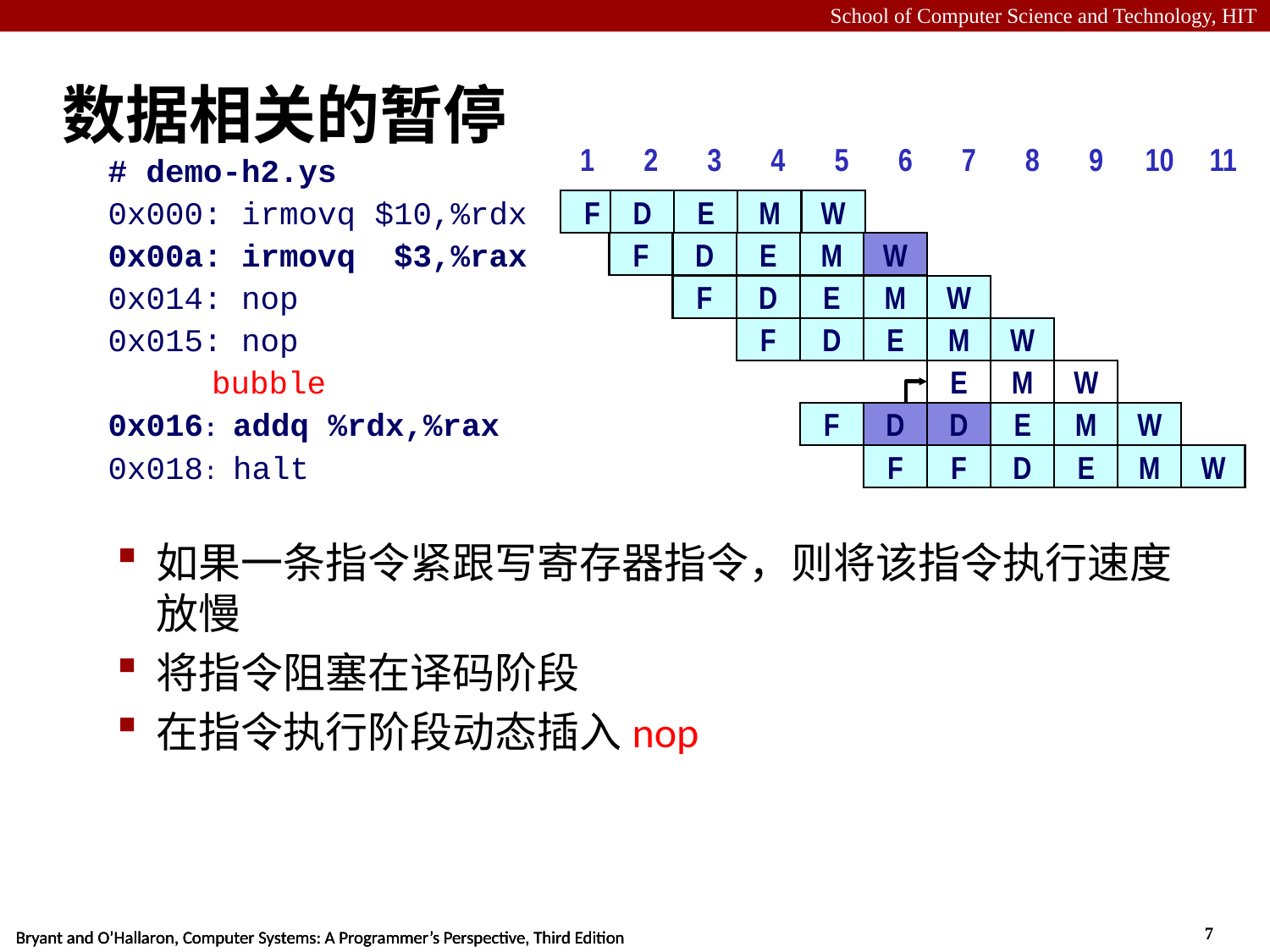

# 数据相关的暂停
1
2
3
4
5
6
7
8
9
10
11
# demo-h2.ys
0x000: irmovq $10,%rdx
F
D
E
M
W
0x00a: irmovq  $3,%rax
F
D
E
M
W
0x014: nop
F
D
E
M
W
0x015: nop
F
D
E
M
W
       bubble
E
M
W
F

D
D
E
M
W
F
F
D
E
M
W
0x016: addq %rdx,%rax
0x018: halt
如果一条指令紧跟写寄存器指令，则将该指令执行速度放慢
将指令阻塞在译码阶段
在指令执行阶段动态插入nop